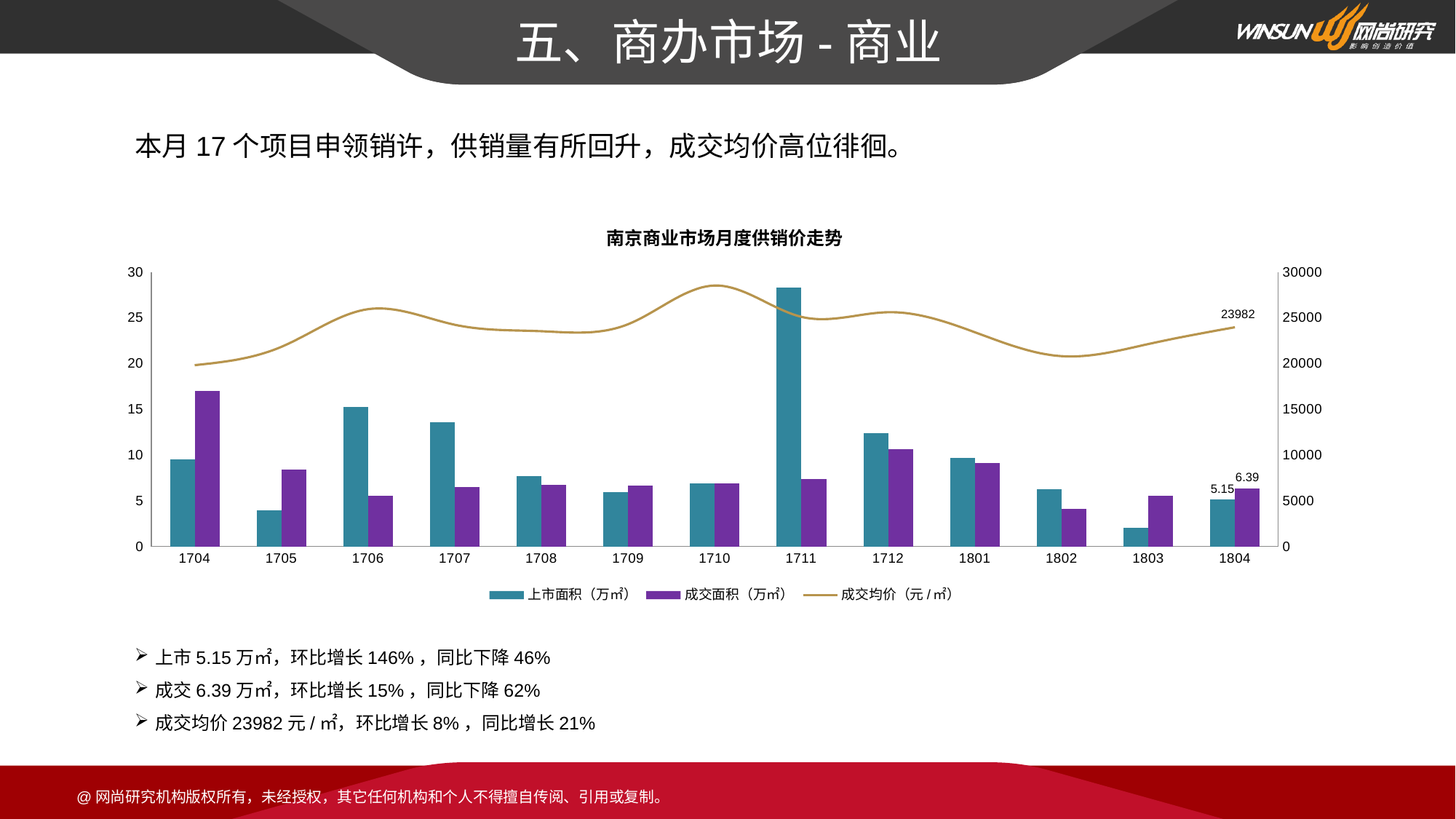

# 五、商办市场-商业
本月17个项目申领销许，供销量有所回升，成交均价高位徘徊。

### Chart: 南京商业市场月度供销价走势

| Category | 上市面积（万㎡） | 成交面积（万㎡） | 成交均价（元/㎡） |
|---|---|---|---|
| 1704 | 9.5 | 17.05 | 19837.0 |
| 1705 | 3.98 | 8.4 | 21839.0 |
| 1706 | 15.3 | 5.57 | 25956.0 |
| 1707 | 13.62 | 6.54 | 24253.0 |
| 1708 | 7.72 | 6.72 | 23546.0 |
| 1709 | 5.94 | 6.71 | 24313.0 |
| 1710 | 6.92 | 6.95 | 28542.0 |
| 1711 | 28.35 | 7.37 | 25115.0 |
| 1712 | 12.38 | 10.64 | 25624.0 |
| 1801 | 9.71 | 9.12 | 23437.0 |
| 1802 | 6.3 | 4.11 | 20821.0 |
| 1803 | 2.09 | 5.56 | 22144.0 |
| 1804 | 5.15 | 6.39 | 23982.0 |
上市5.15万㎡，环比增长146%，同比下降46%
成交6.39万㎡，环比增长15%，同比下降62%
成交均价23982元/㎡，环比增长8%，同比增长21%